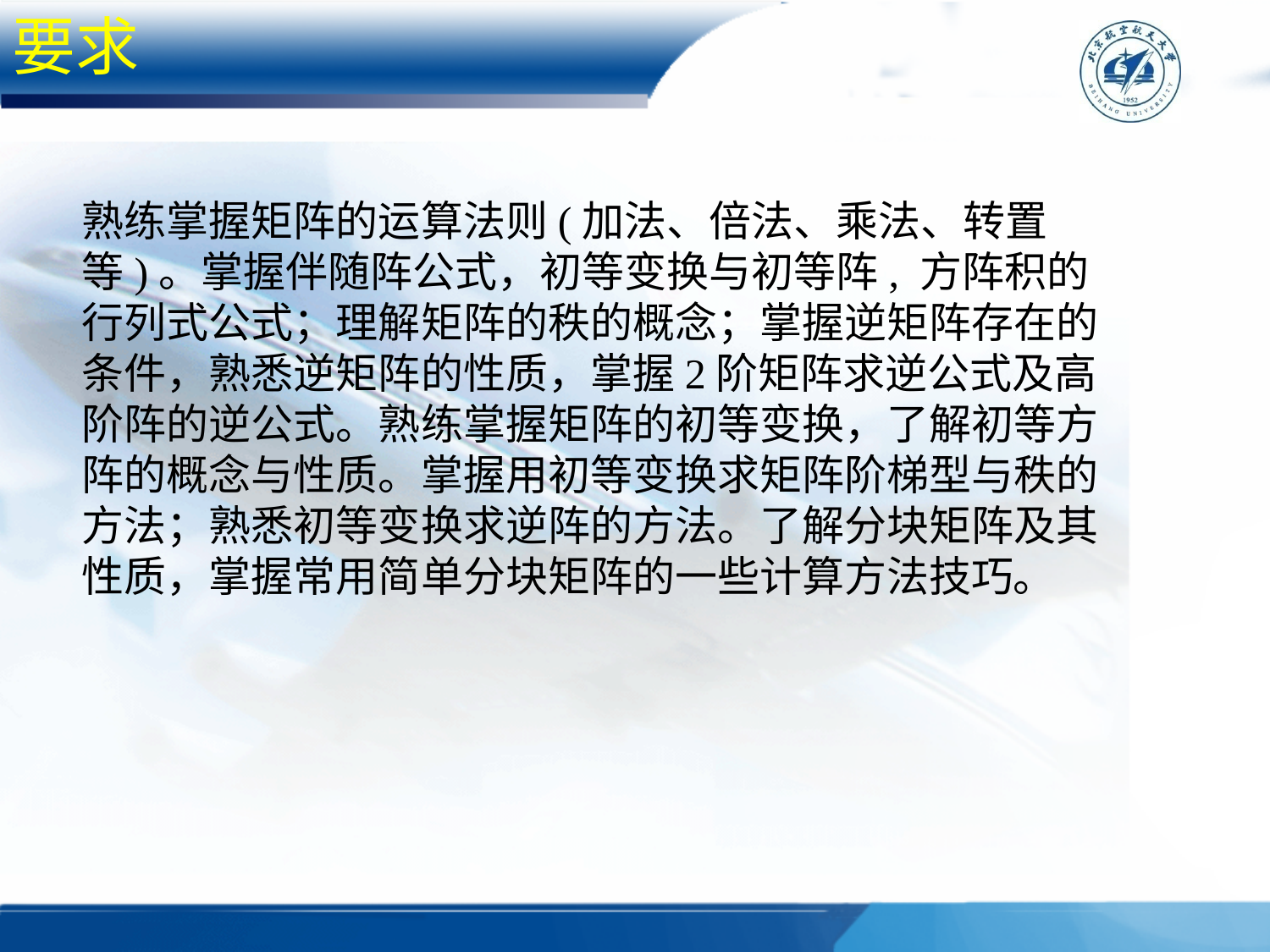

要求
熟练掌握矩阵的运算法则(加法、倍法、乘法、转置等)。掌握伴随阵公式，初等变换与初等阵, 方阵积的行列式公式；理解矩阵的秩的概念；掌握逆矩阵存在的条件，熟悉逆矩阵的性质，掌握2阶矩阵求逆公式及高阶阵的逆公式。熟练掌握矩阵的初等变换，了解初等方阵的概念与性质。掌握用初等变换求矩阵阶梯型与秩的方法；熟悉初等变换求逆阵的方法。了解分块矩阵及其性质，掌握常用简单分块矩阵的一些计算方法技巧。